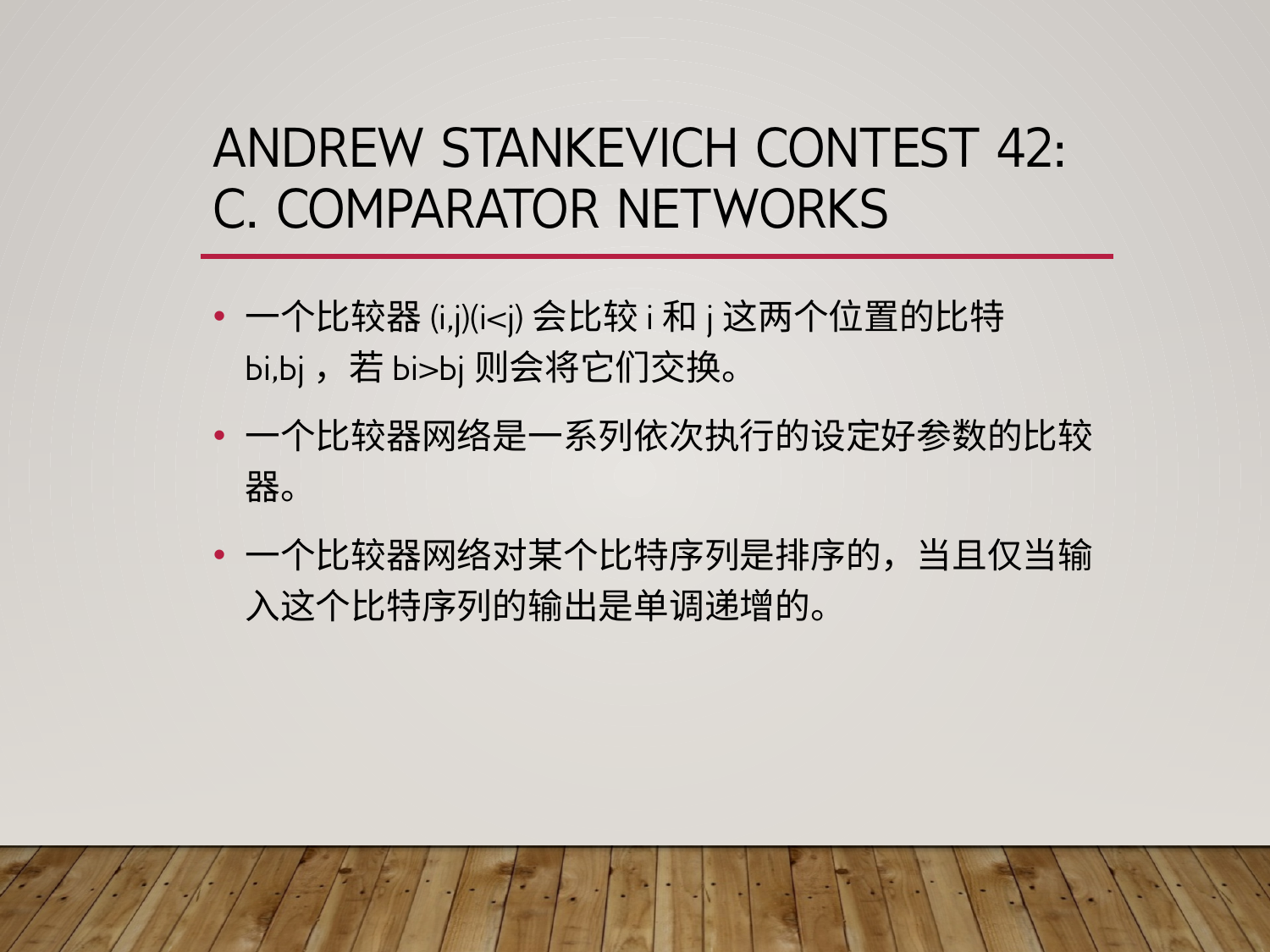

# Andrew Stankevich Contest 42: C. Comparator Networks
一个比较器(i,j)(i<j)会比较i和j这两个位置的比特bi,bj，若bi>bj则会将它们交换。
一个比较器网络是一系列依次执行的设定好参数的比较器。
一个比较器网络对某个比特序列是排序的，当且仅当输入这个比特序列的输出是单调递增的。